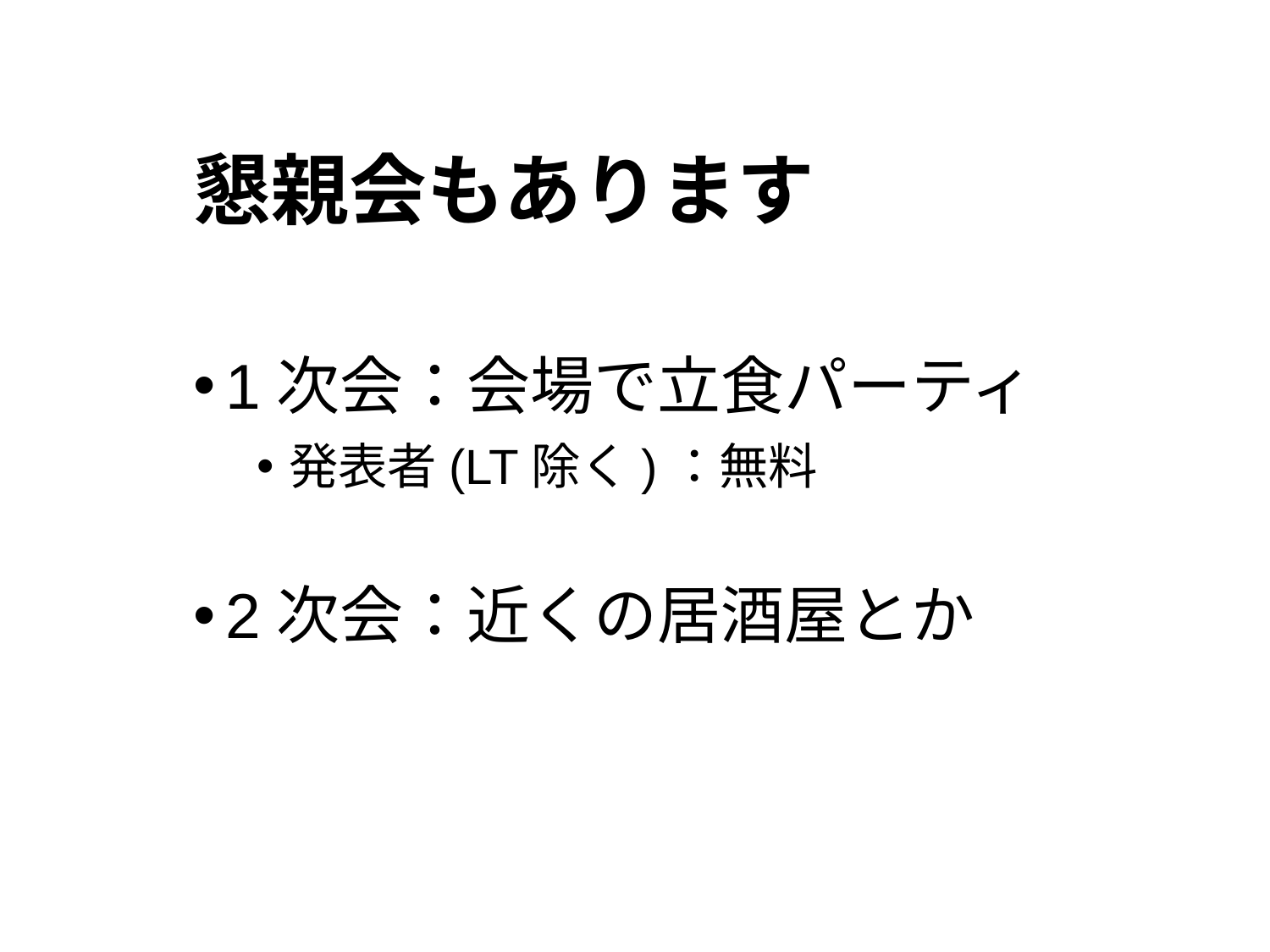

懇親会もあります
1次会：会場で立食パーティ
発表者(LT除く)：無料

2次会：近くの居酒屋とか